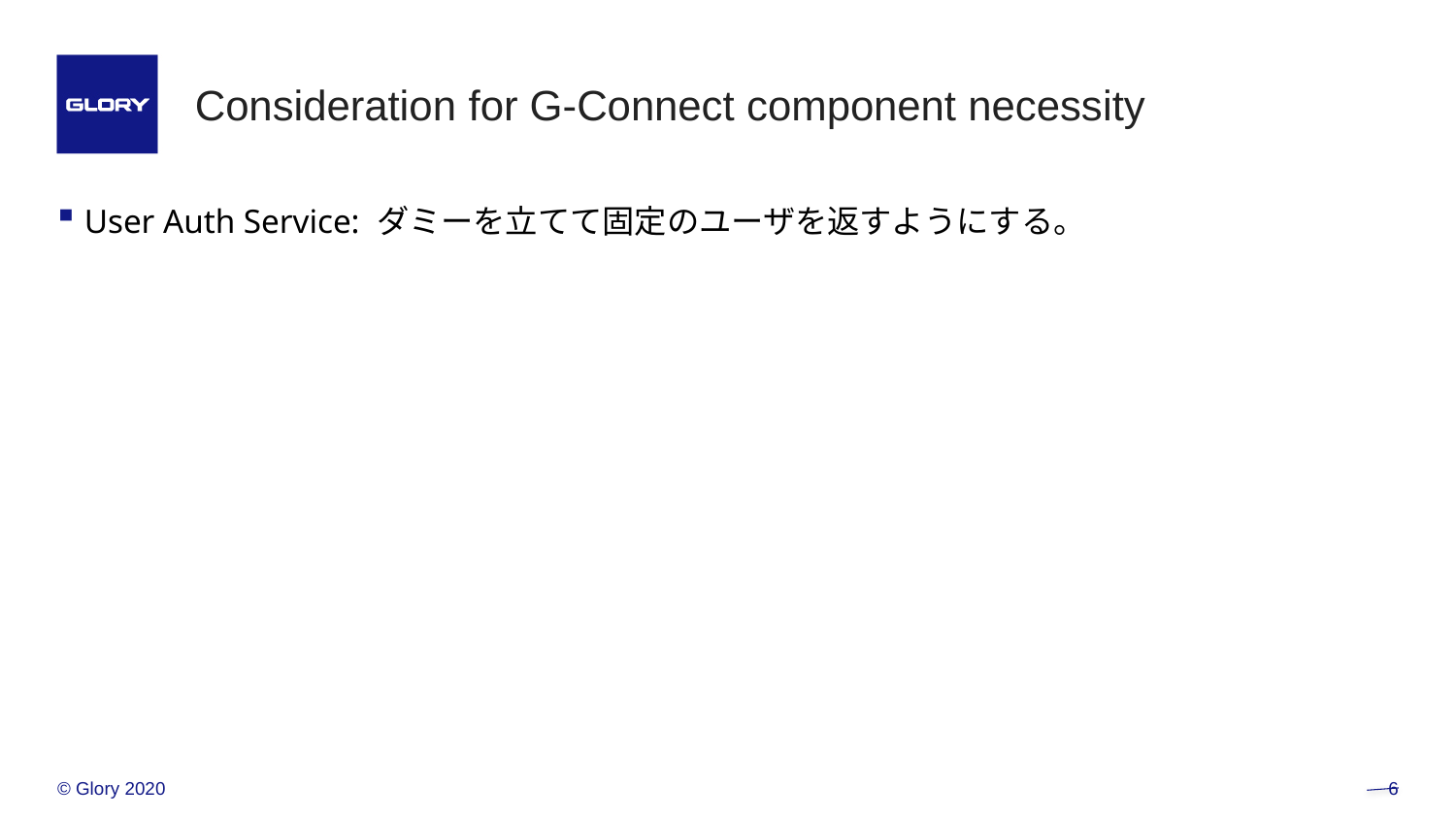

# Consideration for G-Connect component necessity
User Auth Service: ダミーを立てて固定のユーザを返すようにする。
© Glory 2020
6